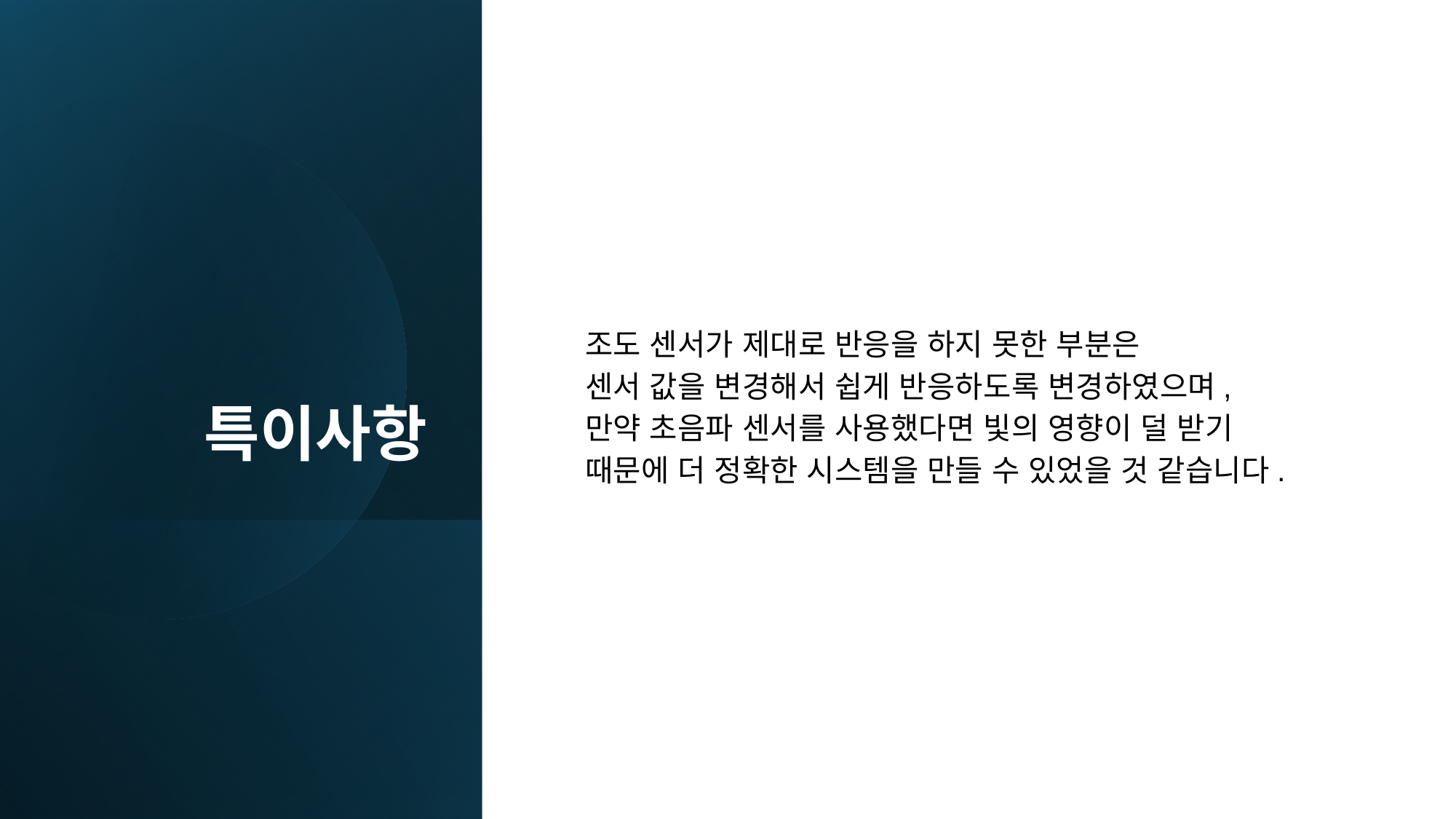

특이사항
조도 센서가 제대로 반응을 하지 못한 부분은
센서 값을 변경해서 쉽게 반응하도록 변경하였으며,
만약 초음파 센서를 사용했다면 빛의 영향이 덜 받기
때문에 더 정확한 시스템을 만들 수 있었을 것 같습니다.